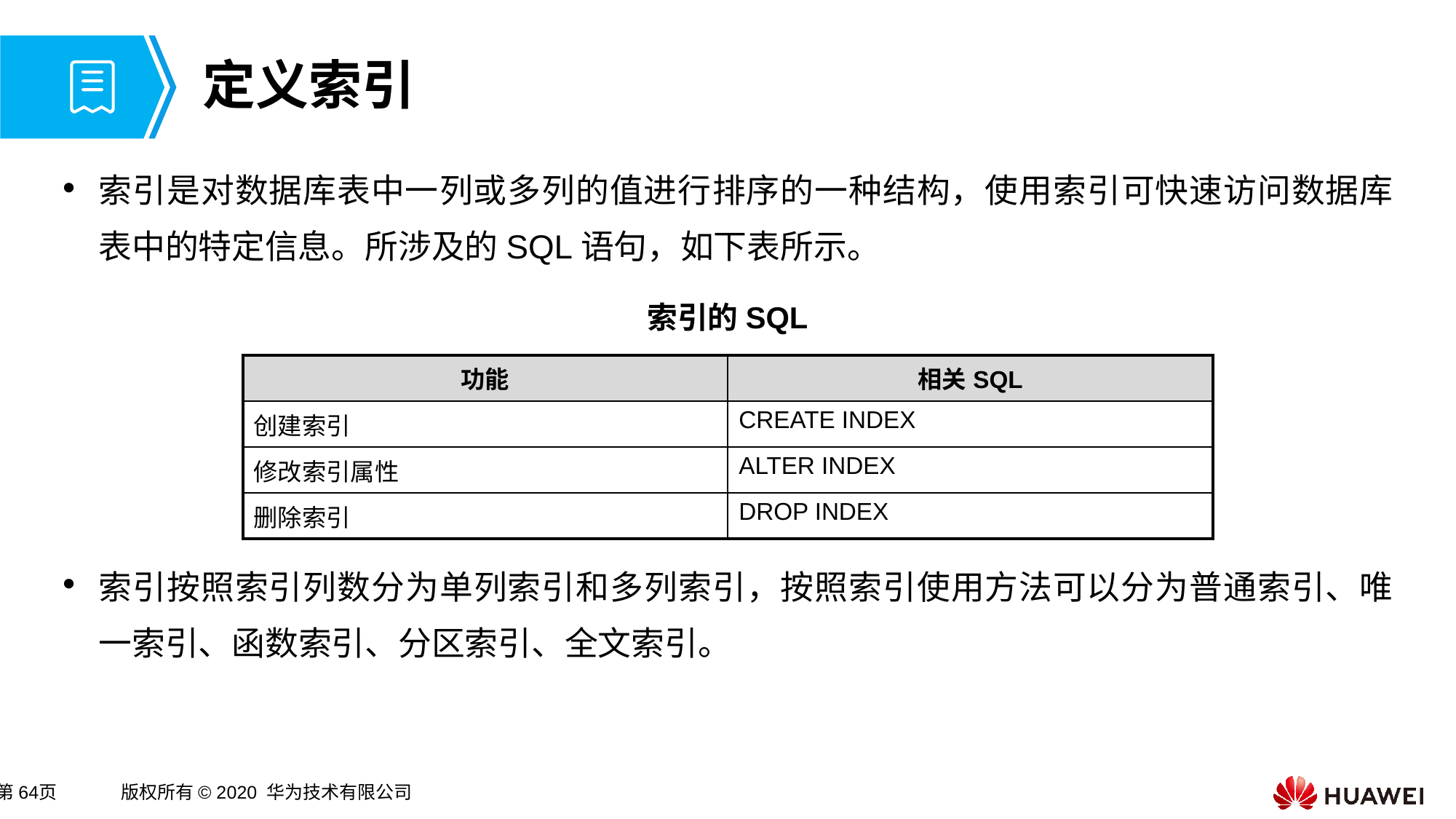

# 定义索引
索引是对数据库表中一列或多列的值进行排序的一种结构，使用索引可快速访问数据库表中的特定信息。所涉及的SQL语句，如下表所示。

索引按照索引列数分为单列索引和多列索引，按照索引使用方法可以分为普通索引、唯一索引、函数索引、分区索引、全文索引。
索引的SQL
| 功能 | 相关SQL |
| --- | --- |
| 创建索引 | CREATE INDEX |
| 修改索引属性 | ALTER INDEX |
| 删除索引 | DROP INDEX |